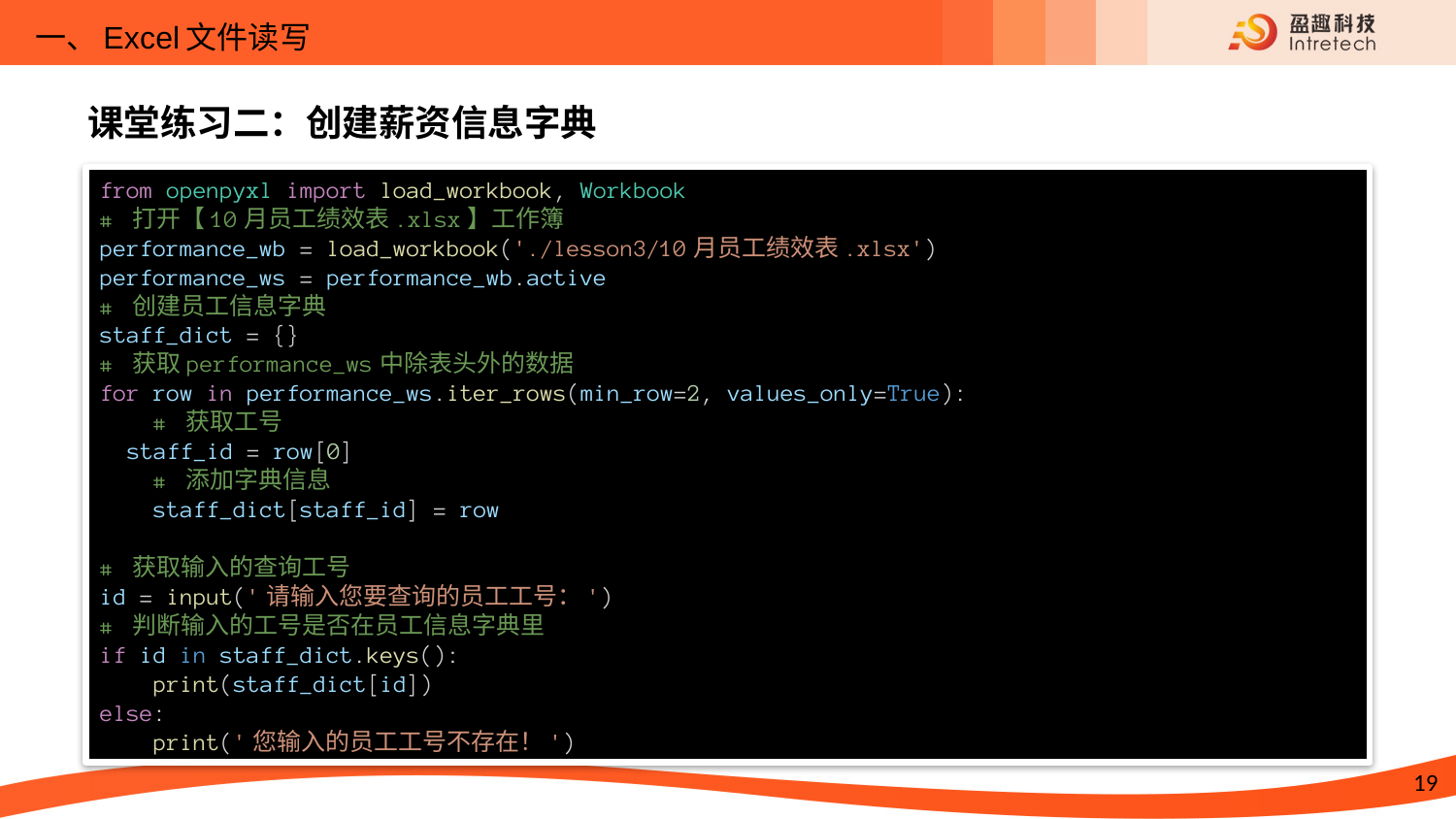

一、Excel文件读写
课堂练习二：创建薪资信息字典
from openpyxl import load_workbook, Workbook
# 打开【10月员工绩效表.xlsx】工作簿
performance_wb = load_workbook('./lesson3/10月员工绩效表.xlsx')
performance_ws = performance_wb.active
# 创建员工信息字典
staff_dict = {}
# 获取performance_ws中除表头外的数据
for row in performance_ws.iter_rows(min_row=2, values_only=True):
    # 获取工号
    staff_id = row[0]
    # 添加字典信息
    staff_dict[staff_id] = row

# 获取输入的查询工号 id = input('请输入您要查询的员工工号：')
# 判断输入的工号是否在员工信息字典里
if id in staff_dict.keys():
    print(staff_dict[id])
else:
    print('您输入的员工工号不存在！')